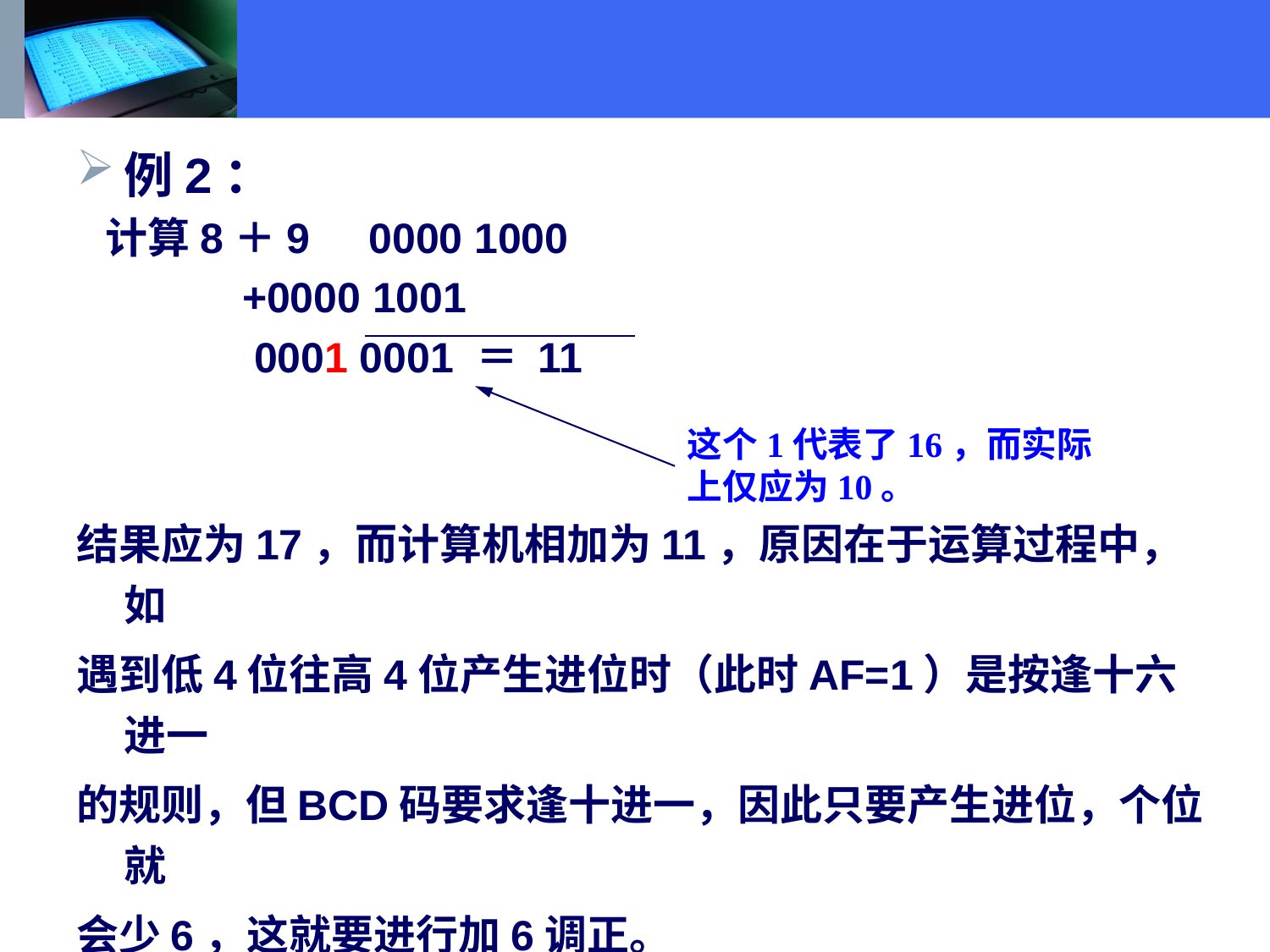

例2：
  计算8＋9     0000 1000
              +0000 1001
               0001 0001 ＝ 11

结果应为17，而计算机相加为11，原因在于运算过程中，如
遇到低4位往高4位产生进位时（此时AF=1）是按逢十六进一
的规则，但BCD码要求逢十进一，因此只要产生进位，个位就
会少6，这就要进行加6调正。

这个1代表了16，而实际上仅应为10。